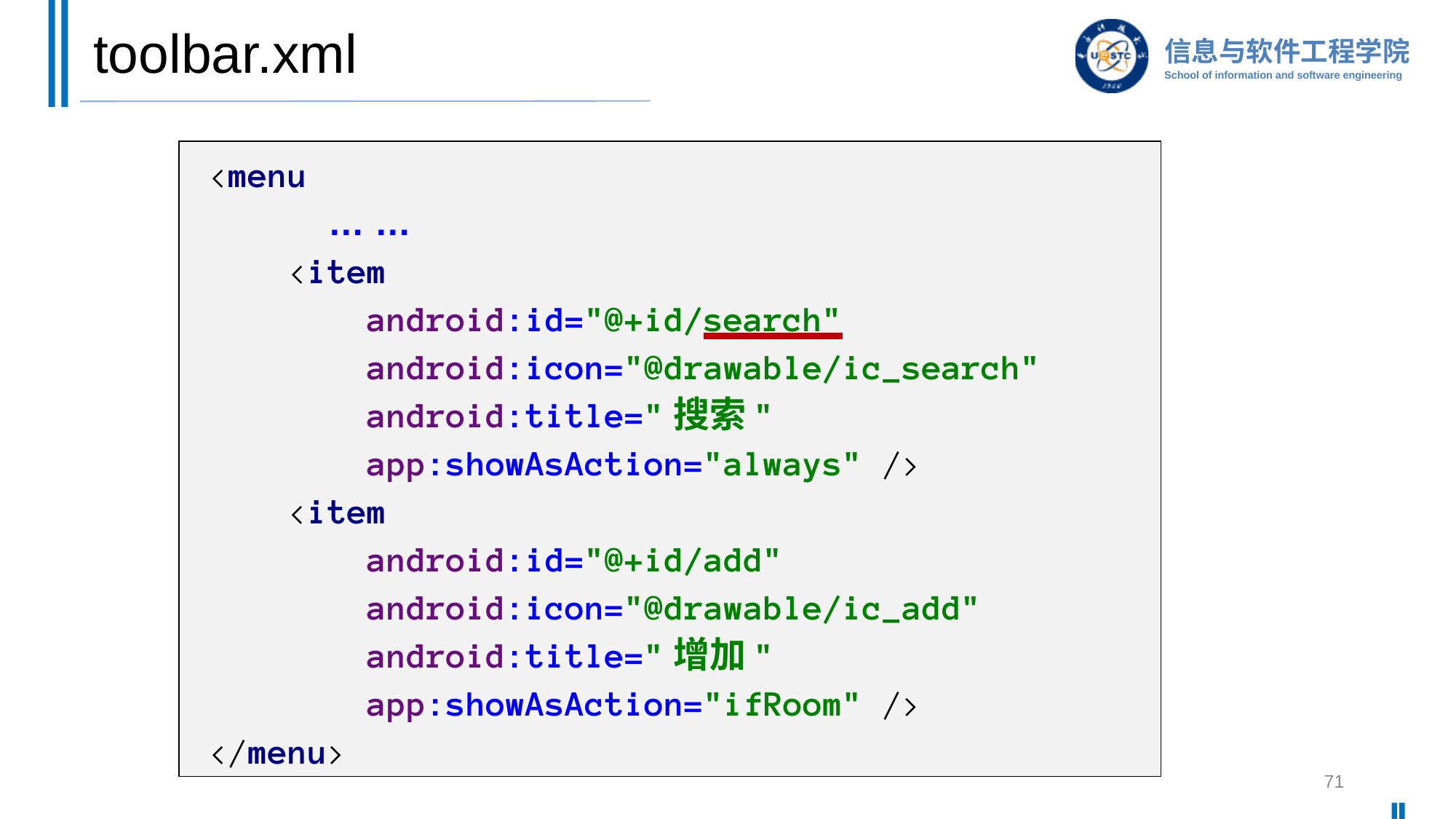

# toolbar.xml
<menu
	 … …
    <item
        android:id="@+id/search"
        android:icon="@drawable/ic_search"
        android:title="搜索"
        app:showAsAction="always" />
    <item
        android:id="@+id/add"
        android:icon="@drawable/ic_add"
        android:title="增加"
        app:showAsAction="ifRoom" />
</menu>
71